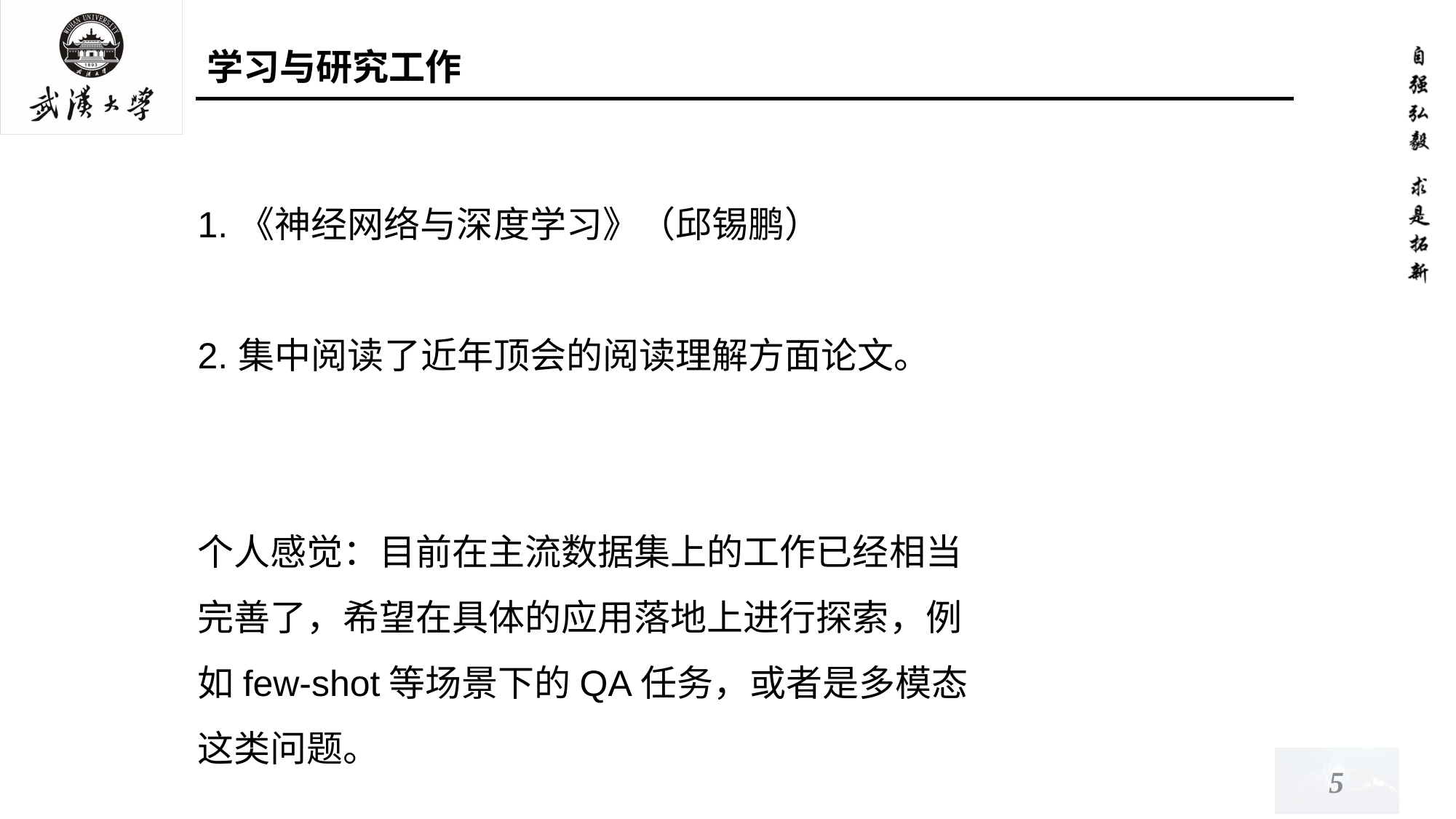

# 学习与研究工作
《神经网络与深度学习》（邱锡鹏）

集中阅读了近年顶会的阅读理解方面论文。

个人感觉：目前在主流数据集上的工作已经相当完善了，希望在具体的应用落地上进行探索，例如few-shot等场景下的QA任务，或者是多模态这类问题。
5